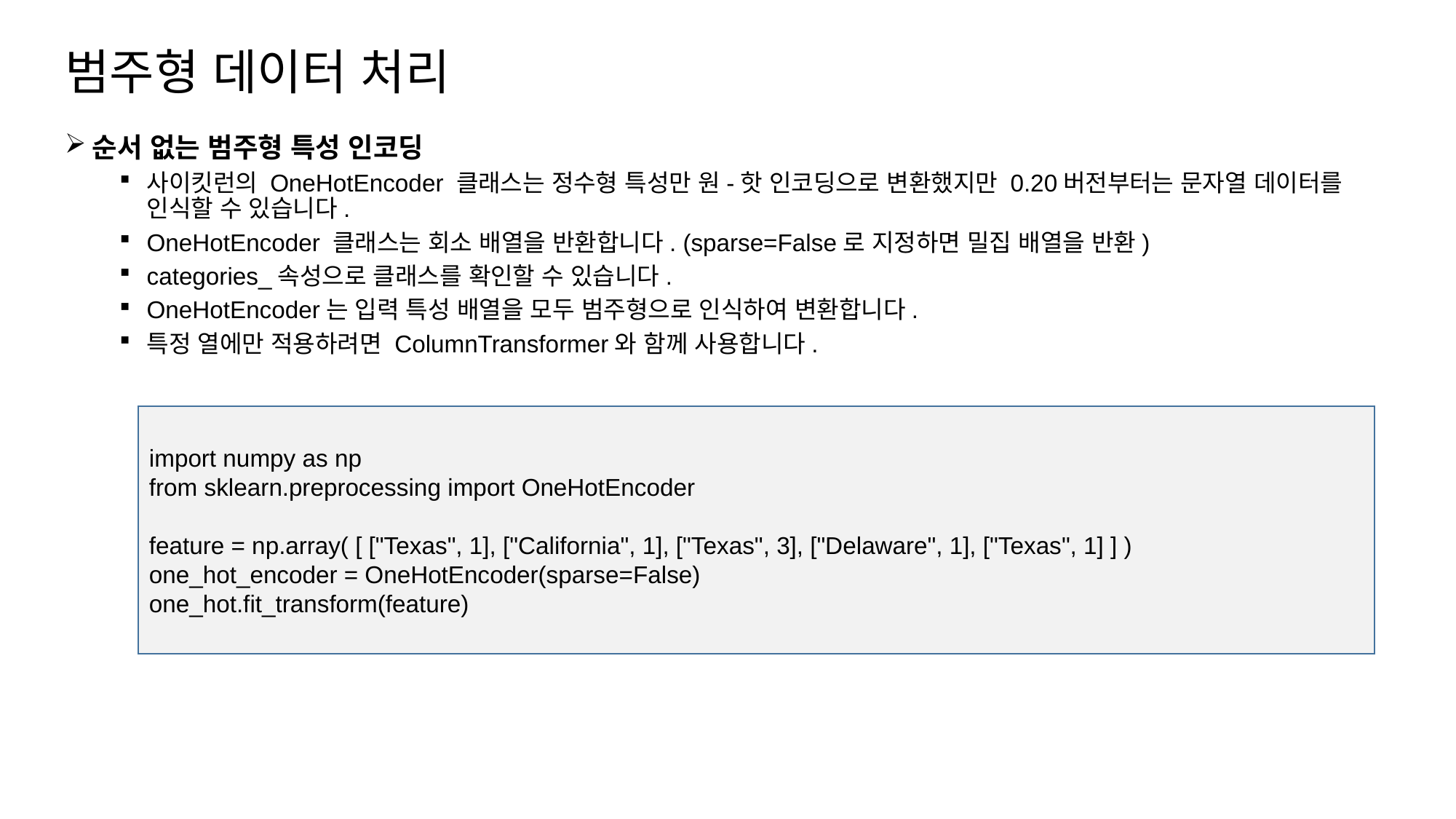

# 범주형 데이터 처리
순서 없는 범주형 특성 인코딩
사이킷런의 OneHotEncoder 클래스는 정수형 특성만 원-핫 인코딩으로 변환했지만 0.20버전부터는 문자열 데이터를 인식할 수 있습니다.
OneHotEncoder 클래스는 회소 배열을 반환합니다. (sparse=False로 지정하면 밀집 배열을 반환)
categories_속성으로 클래스를 확인할 수 있습니다.
OneHotEncoder는 입력 특성 배열을 모두 범주형으로 인식하여 변환합니다.
특정 열에만 적용하려면 ColumnTransformer와 함께 사용합니다.
import numpy as np
from sklearn.preprocessing import OneHotEncoder

feature = np.array( [ ["Texas", 1], ["California", 1], ["Texas", 3], ["Delaware", 1], ["Texas", 1] ] )
one_hot_encoder = OneHotEncoder(sparse=False)
one_hot.fit_transform(feature)